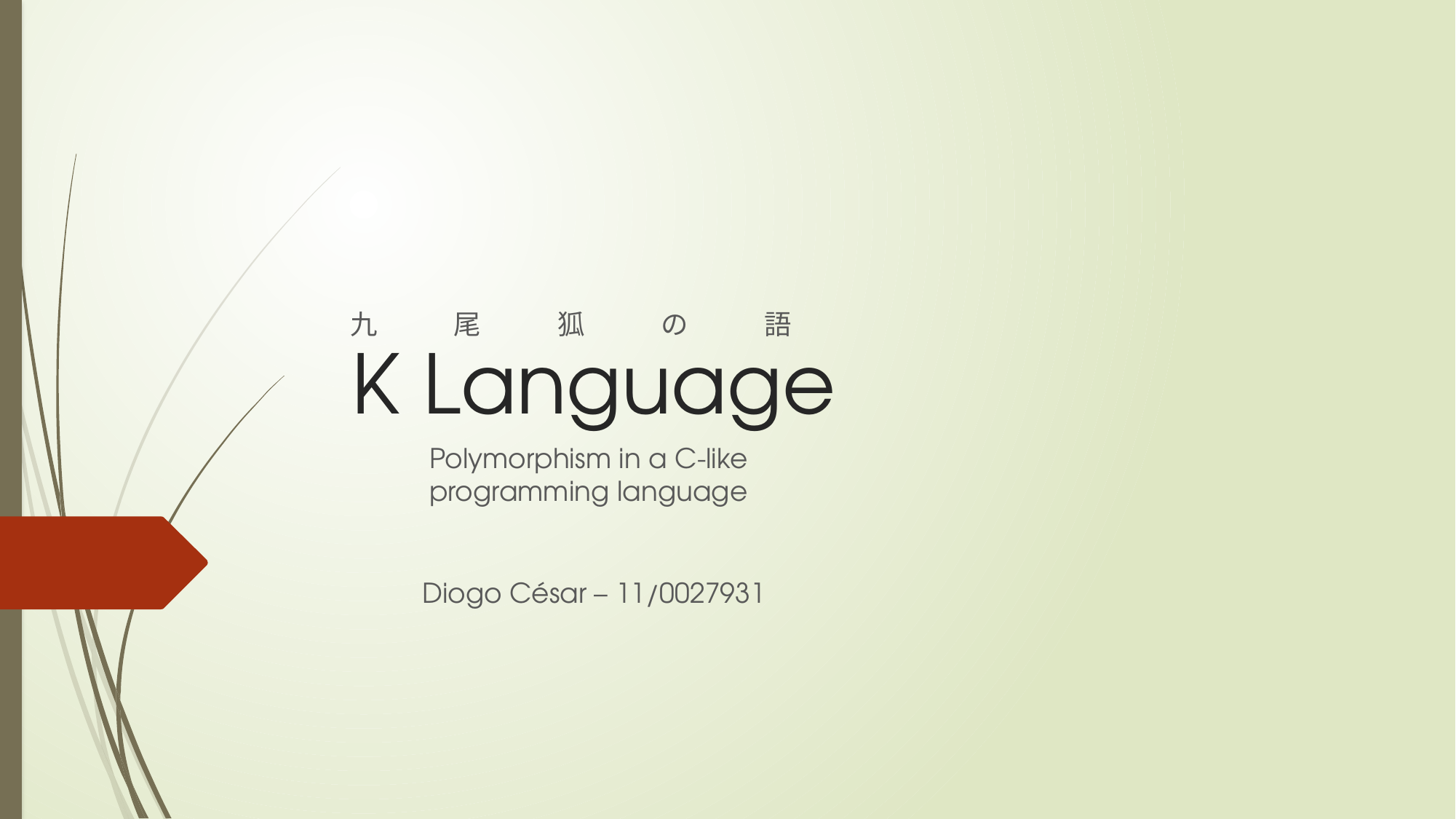

九 尾 狐 の 語
# K Language
Polymorphism in a C-like programming language
Diogo César – 11/0027931